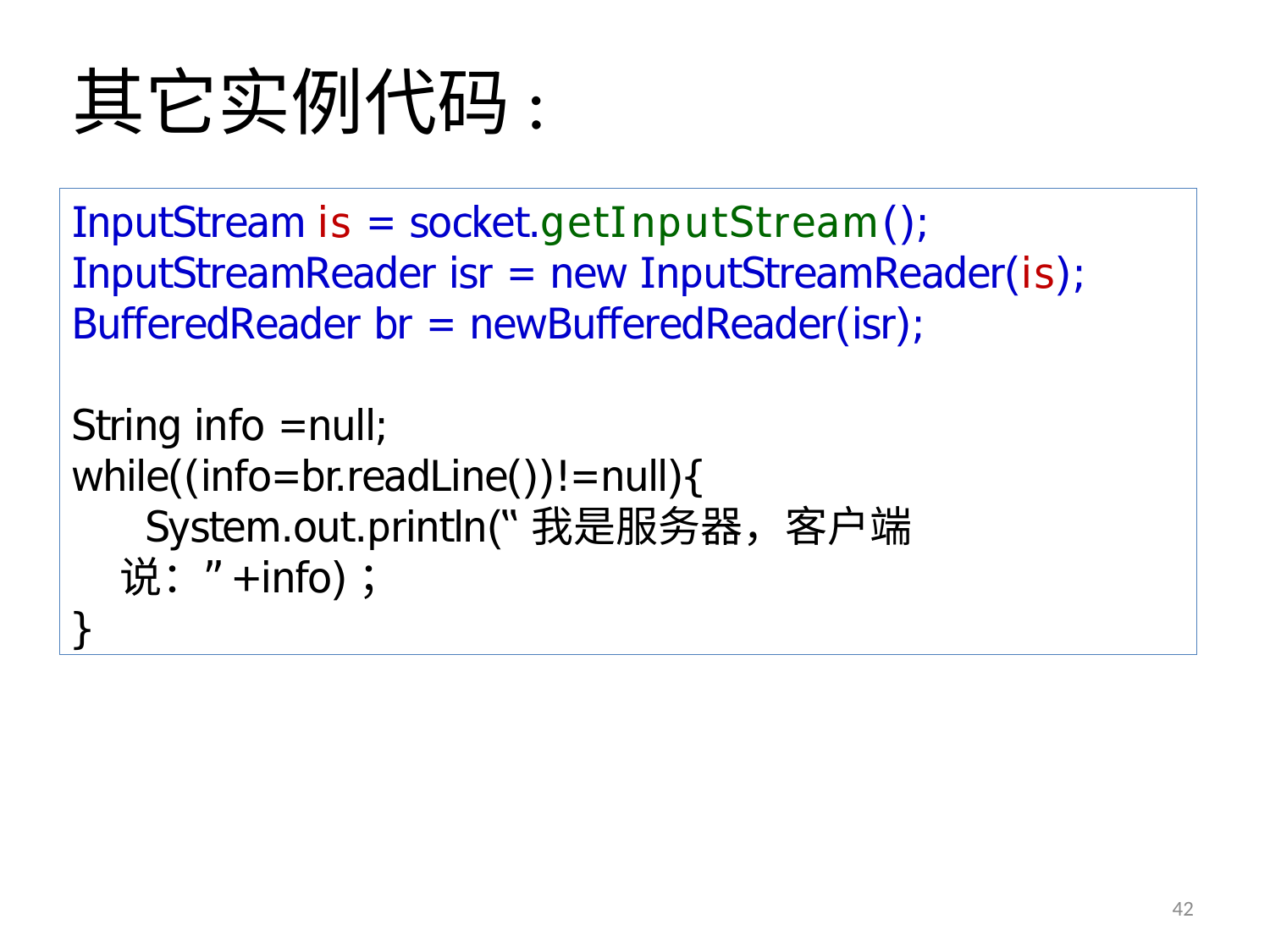

# 其它实例代码:
InputStream is = socket.getInputStream();
InputStreamReader isr = new InputStreamReader(is);
BufferedReader br = newBufferedReader(isr);

String info =null;
while((info=br.readLine())!=null){
	  System.out.println(“我是服务器，客户端说：”+info)；
}
42